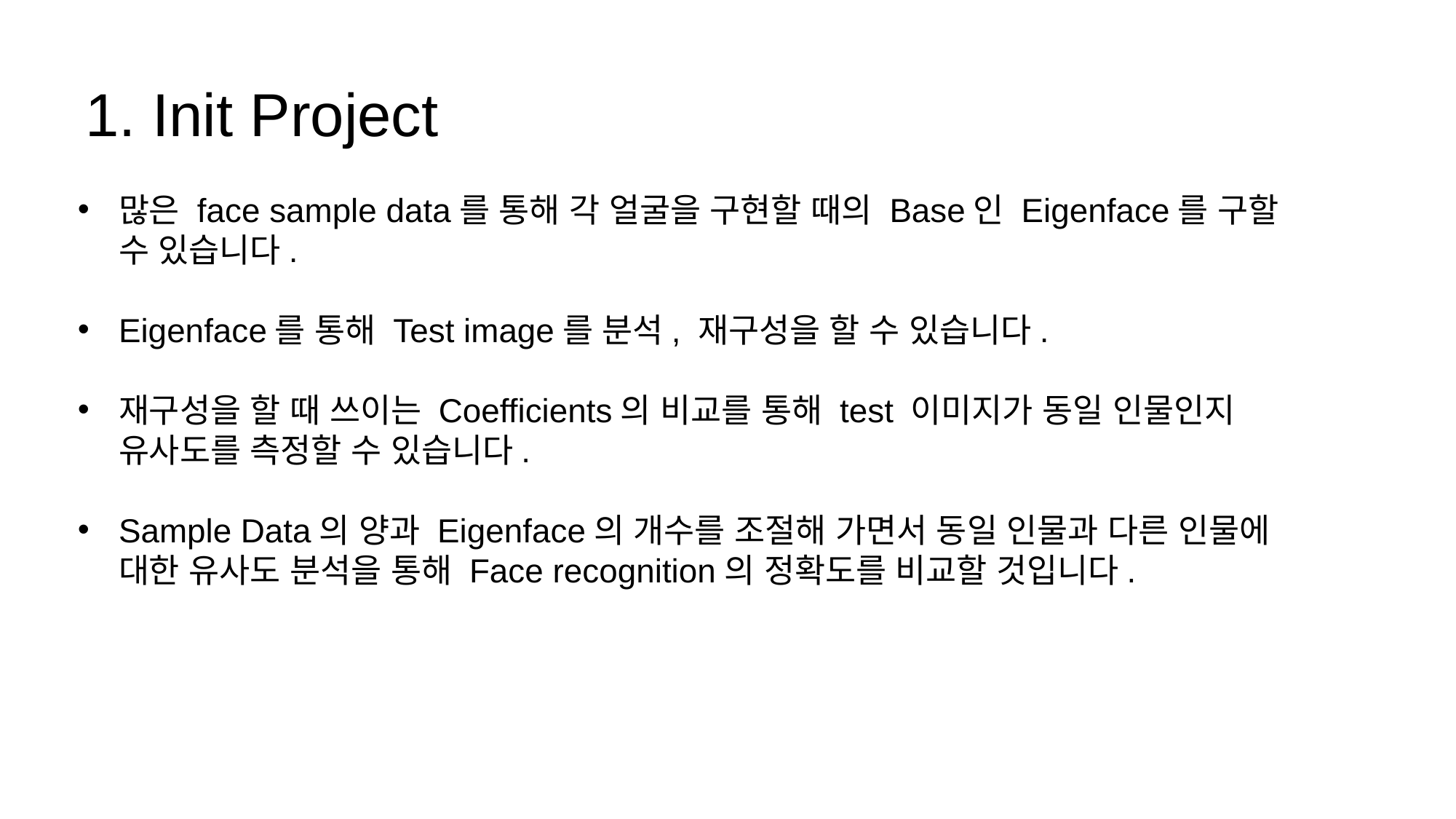

1. Init Project
많은 face sample data를 통해 각 얼굴을 구현할 때의 Base인 Eigenface를 구할 수 있습니다.

Eigenface를 통해 Test image를 분석, 재구성을 할 수 있습니다.

재구성을 할 때 쓰이는 Coefficients의 비교를 통해 test 이미지가 동일 인물인지 유사도를 측정할 수 있습니다.

Sample Data의 양과 Eigenface의 개수를 조절해 가면서 동일 인물과 다른 인물에 대한 유사도 분석을 통해 Face recognition의 정확도를 비교할 것입니다.